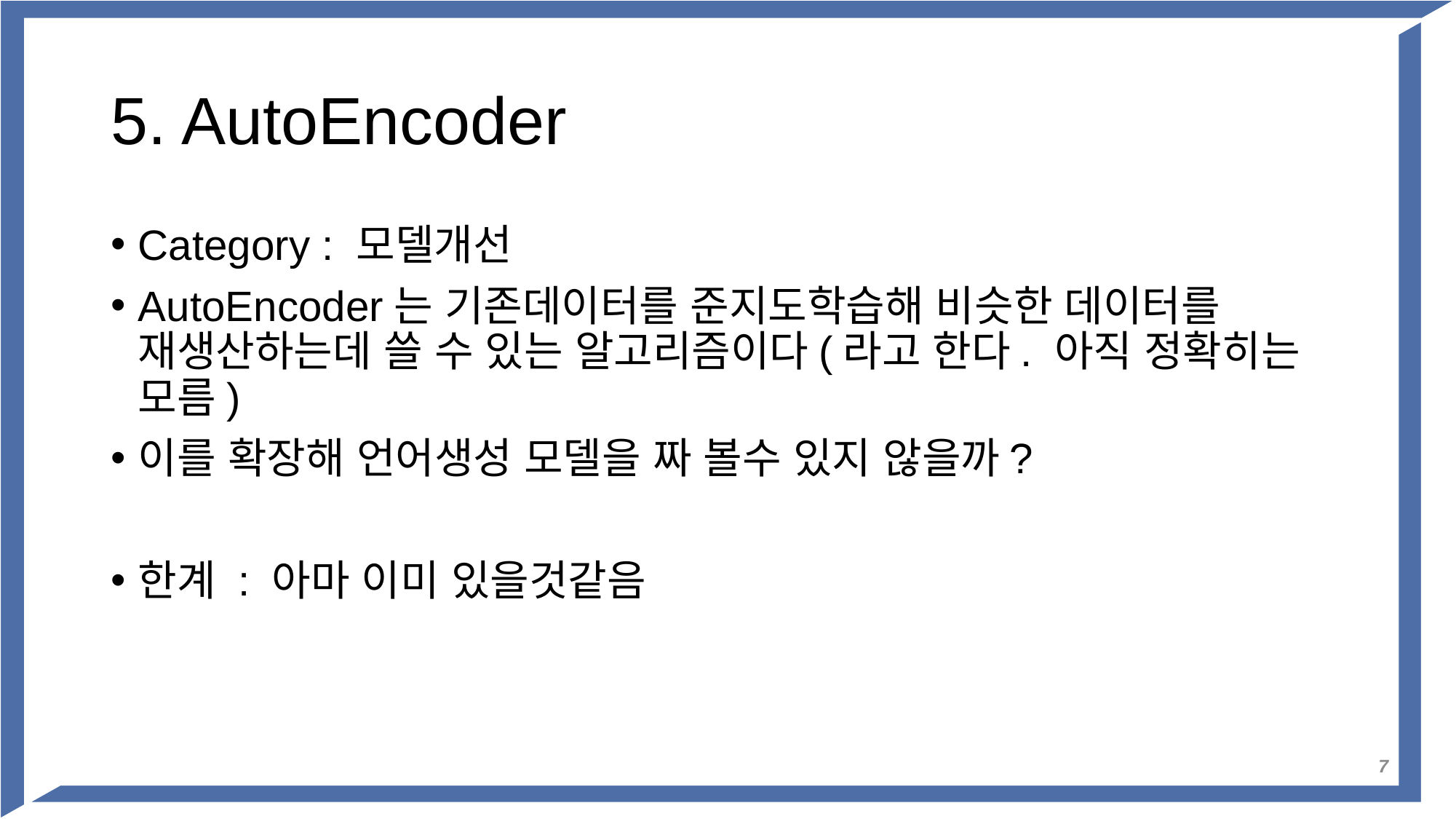

# 5. AutoEncoder
Category : 모델개선
AutoEncoder는 기존데이터를 준지도학습해 비슷한 데이터를 재생산하는데 쓸 수 있는 알고리즘이다(라고 한다. 아직 정확히는 모름)
이를 확장해 언어생성 모델을 짜 볼수 있지 않을까?

한계 : 아마 이미 있을것같음
7